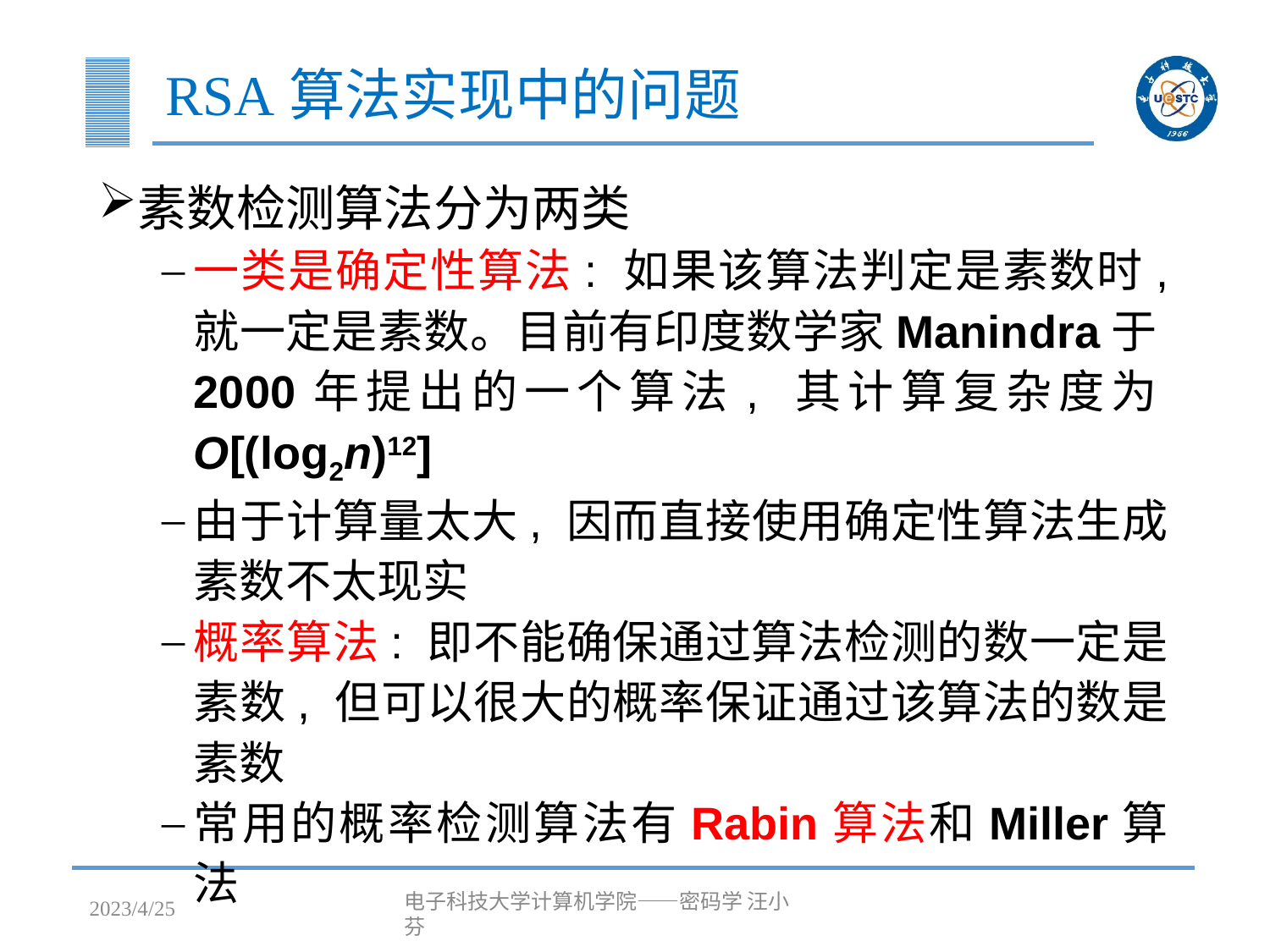

# RSA算法实现中的问题
素数检测算法分为两类
一类是确定性算法: 如果该算法判定是素数时, 就一定是素数。目前有印度数学家Manindra于2000年提出的一个算法, 其计算复杂度为O[(log2n)12]
由于计算量太大, 因而直接使用确定性算法生成素数不太现实
概率算法: 即不能确保通过算法检测的数一定是素数, 但可以很大的概率保证通过该算法的数是素数
常用的概率检测算法有Rabin算法和Miller算法

2023/4/25
电子科技大学计算机学院——密码学 汪小芬